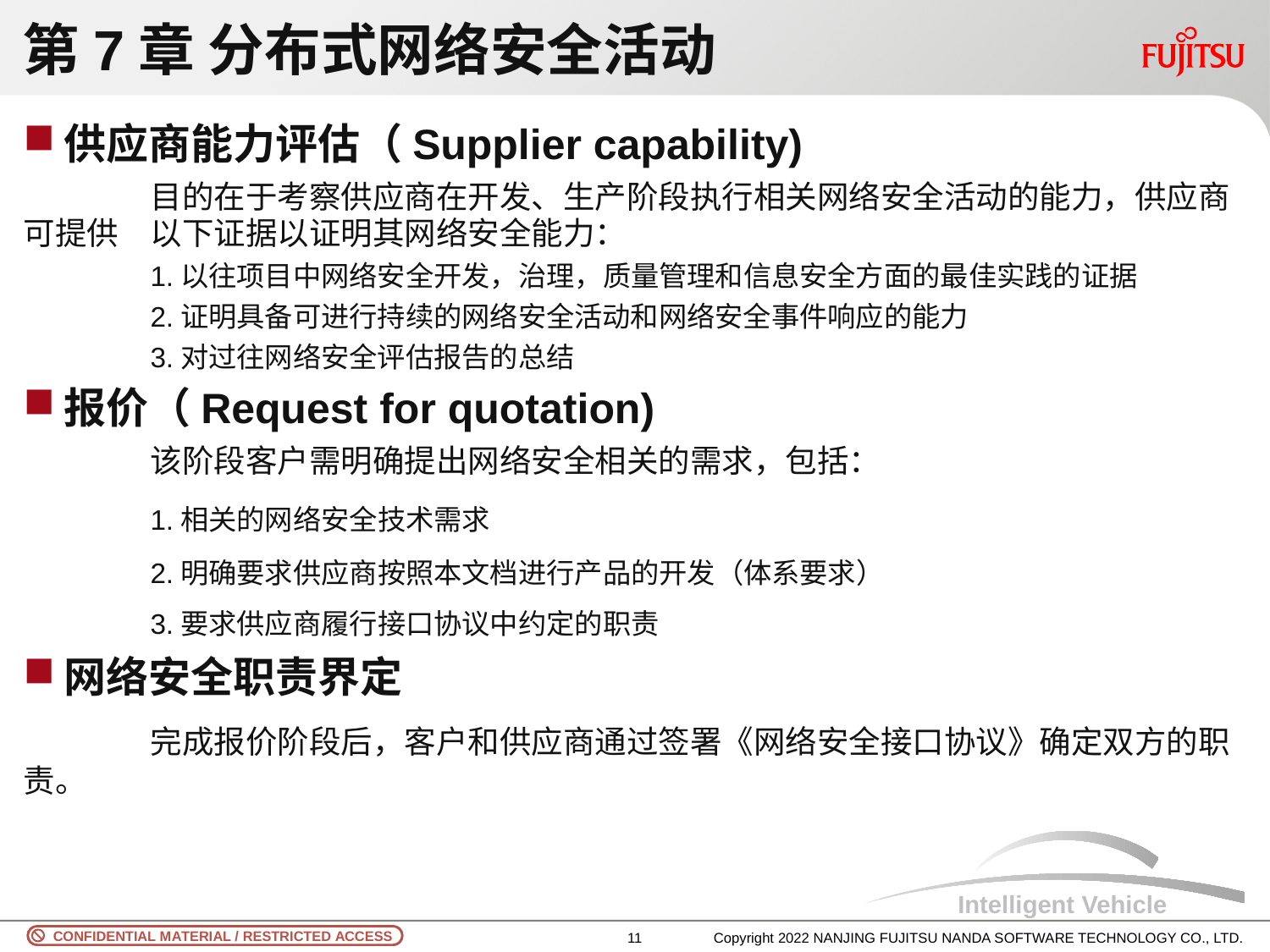

# 第7章 分布式网络安全活动
供应商能力评估（Supplier capability)
	目的在于考察供应商在开发、生产阶段执行相关网络安全活动的能力，供应商可提供	以下证据以证明其网络安全能力：
	1.以往项目中网络安全开发，治理，质量管理和信息安全方面的最佳实践的证据
	2.证明具备可进行持续的网络安全活动和网络安全事件响应的能力
	3.对过往网络安全评估报告的总结
报价（Request for quotation)
	该阶段客户需明确提出网络安全相关的需求，包括：
	1.相关的网络安全技术需求
	2.明确要求供应商按照本文档进行产品的开发（体系要求）
	3.要求供应商履行接口协议中约定的职责
网络安全职责界定
	完成报价阶段后，客户和供应商通过签署《网络安全接口协议》确定双方的职责。
11
Copyright 2022 NANJING FUJITSU NANDA SOFTWARE TECHNOLOGY CO., LTD.